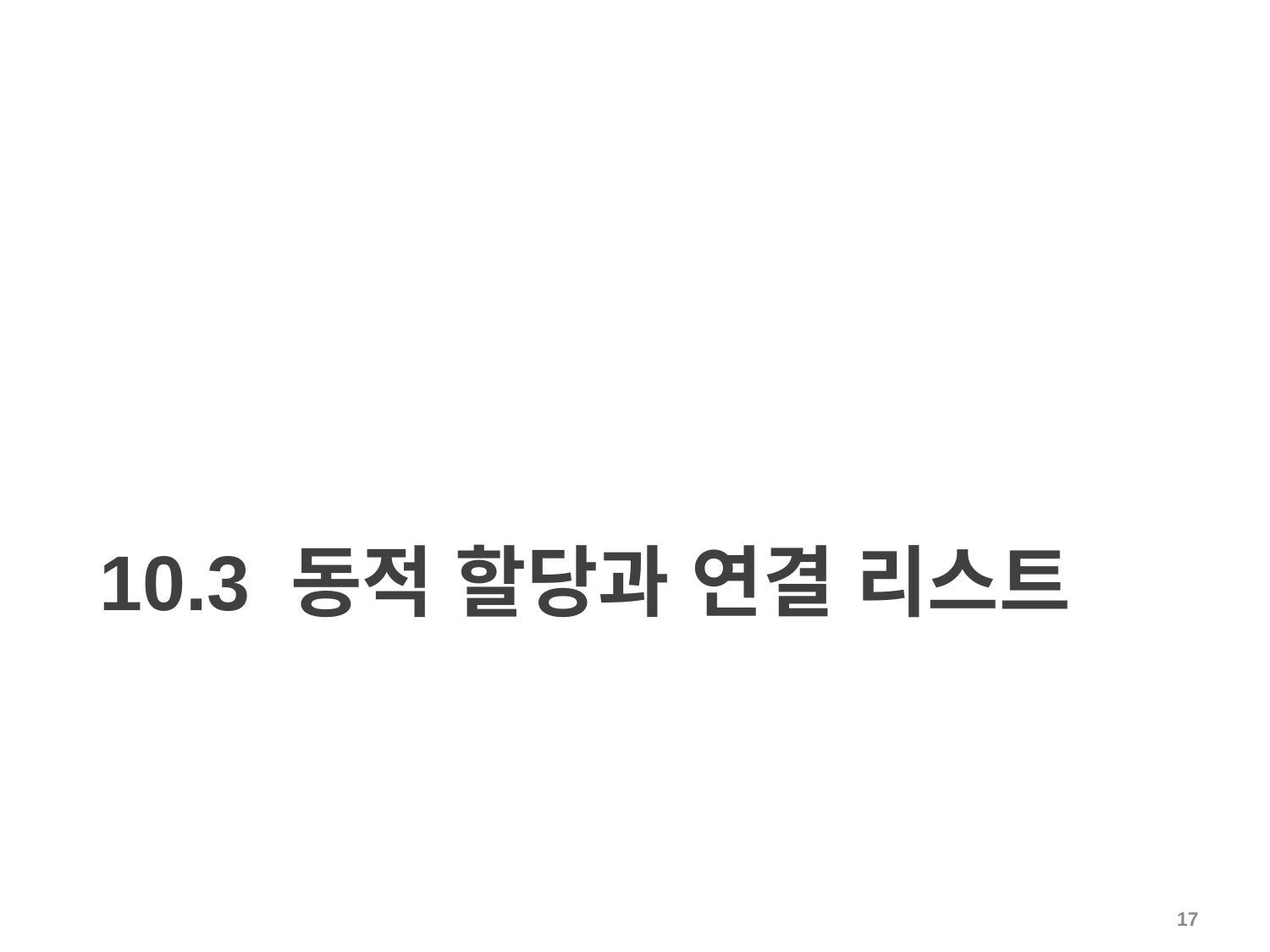

# 10.3 동적 할당과 연결 리스트

17